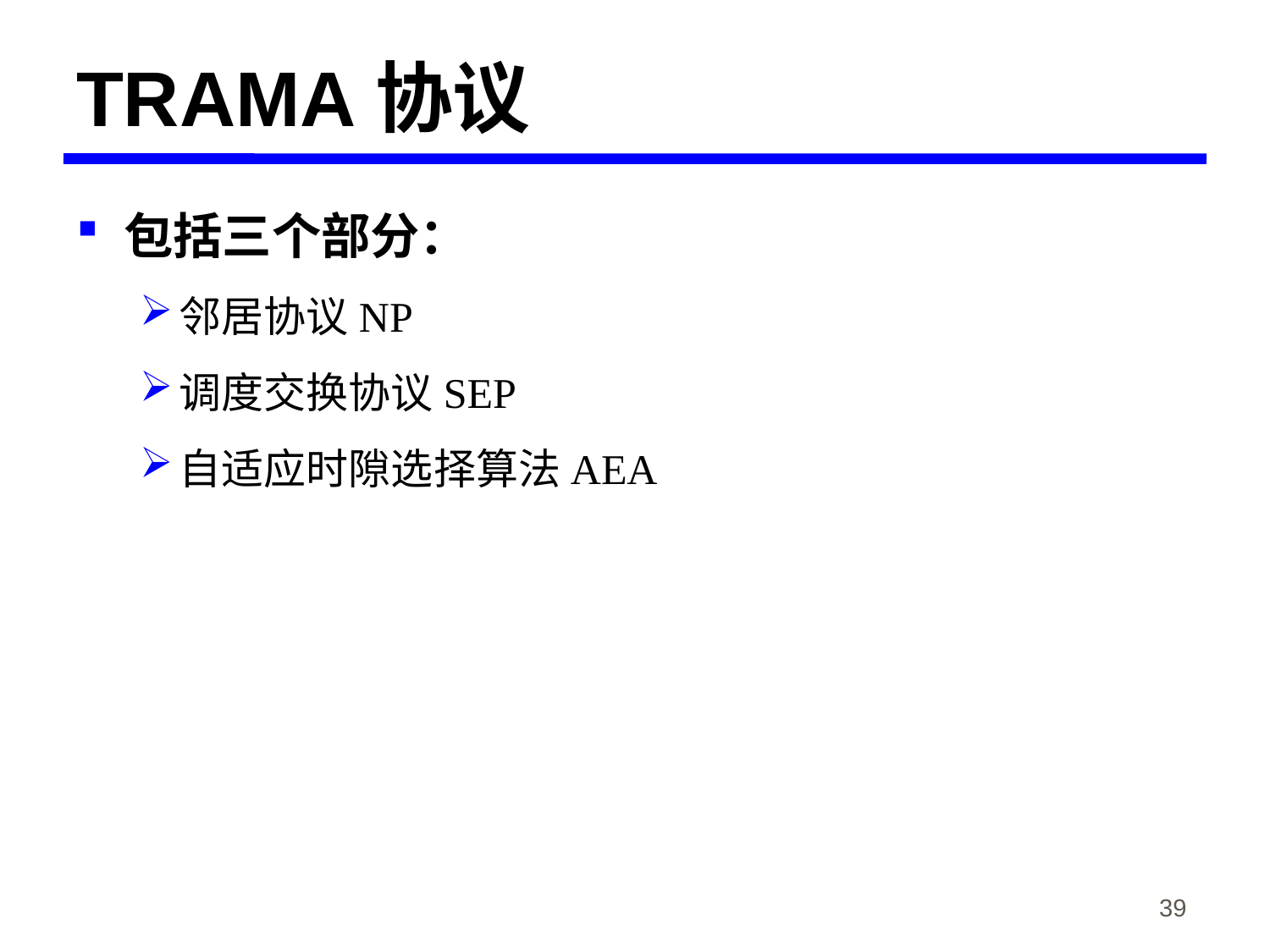

# TRAMA协议
包括三个部分：
邻居协议NP
调度交换协议SEP
自适应时隙选择算法AEA
《物联网概论》-韩毅刚
39